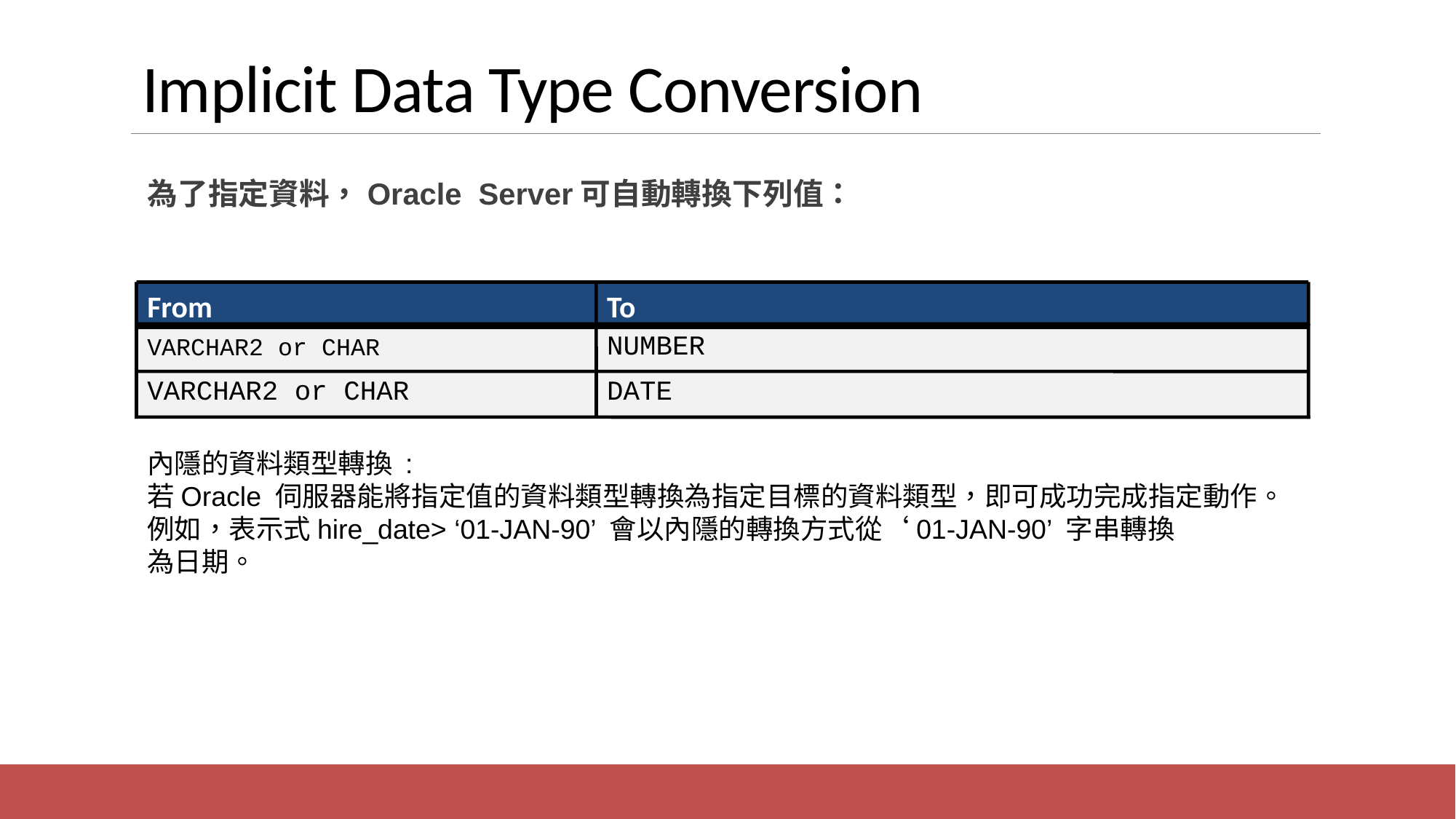

# Implicit Data Type Conversion
為了指定資料，Oracle  Server可自動轉換下列值：

From

To

VARCHAR2 or CHAR

NUMBER

VARCHAR2 or CHAR
DATE

內隱的資料類型轉換 :
若Oracle 伺服器能將指定值的資料類型轉換為指定目標的資料類型，即可成功完成指定動作。
例如，表示式hire_date> ‘01-JAN-90’ 會以內隱的轉換方式從‘01-JAN-90’ 字串轉換
為日期。